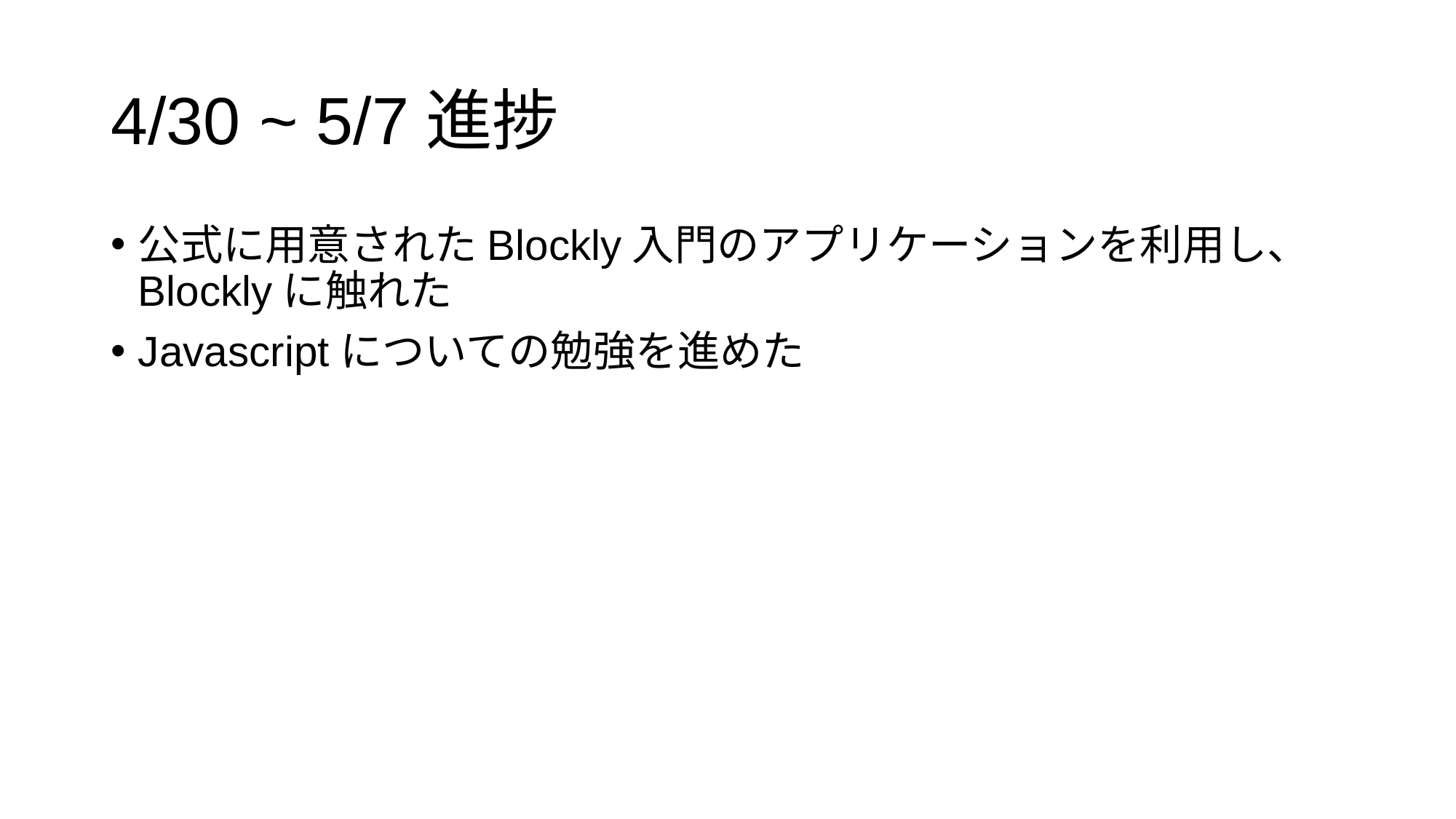

# 4/30 ~ 5/7進捗
公式に用意されたBlockly入門のアプリケーションを利用し、Blocklyに触れた
Javascriptについての勉強を進めた